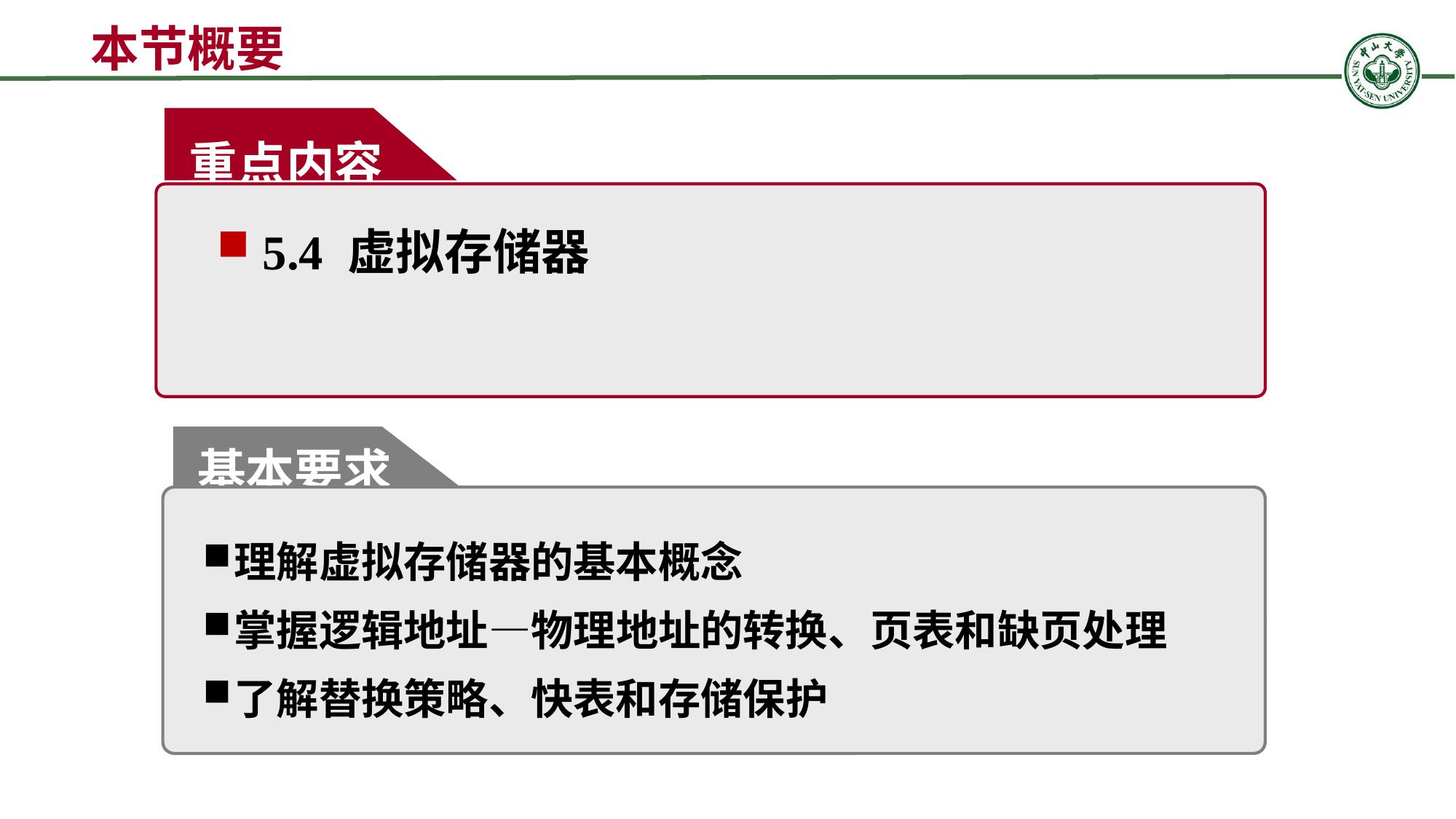

本节概要
重点内容

 5.4 虚拟存储器

基本要求

理解虚拟存储器的基本概念
掌握逻辑地址—物理地址的转换、页表和缺页处理
了解替换策略、快表和存储保护